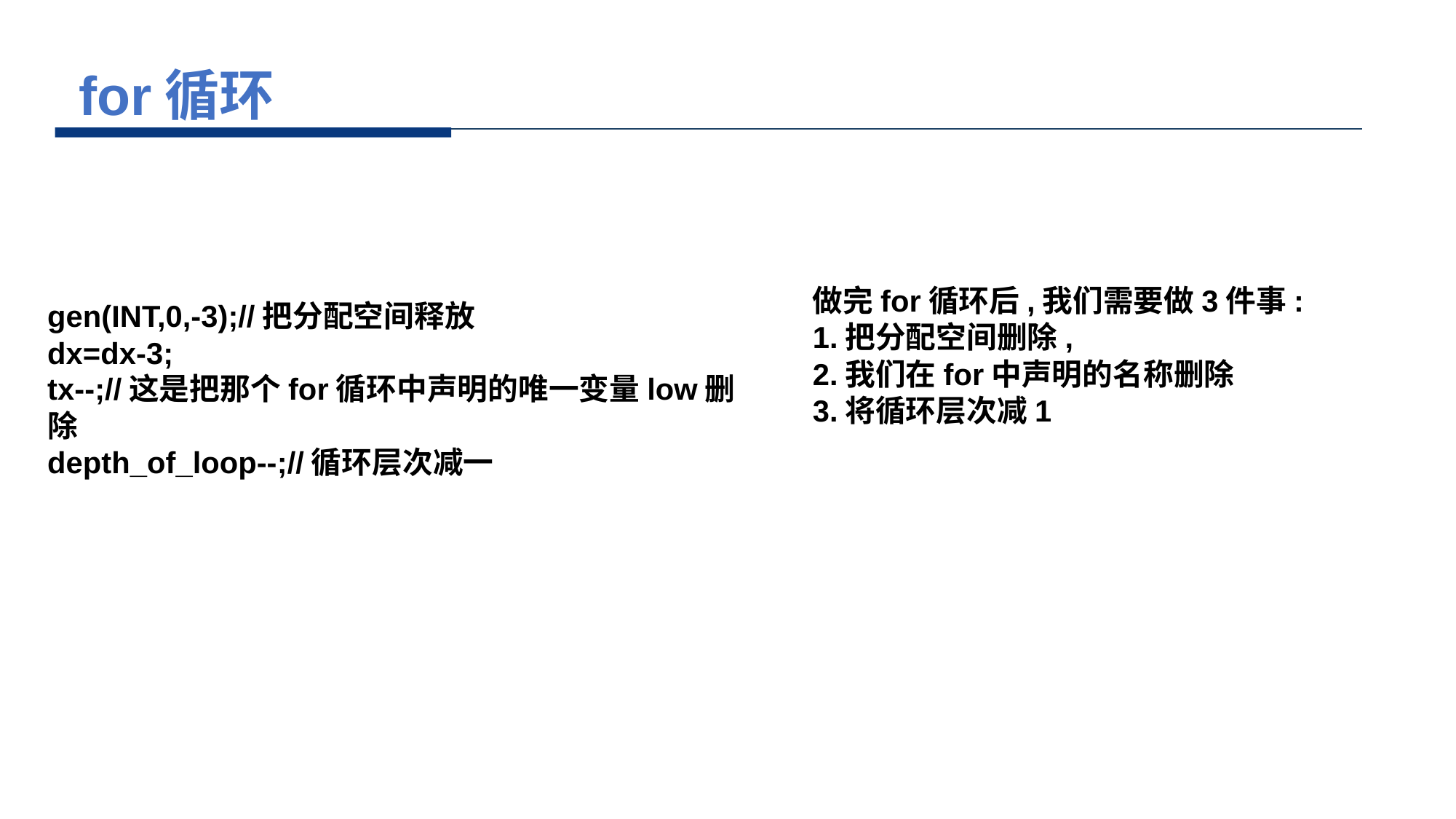

for循环

做完for循环后,我们需要做3件事:
1.把分配空间删除,
2.我们在for中声明的名称删除
3.将循环层次减1
gen(INT,0,-3);//把分配空间释放
dx=dx-3;
tx--;//这是把那个for循环中声明的唯一变量low删除
depth_of_loop--;//循环层次减一